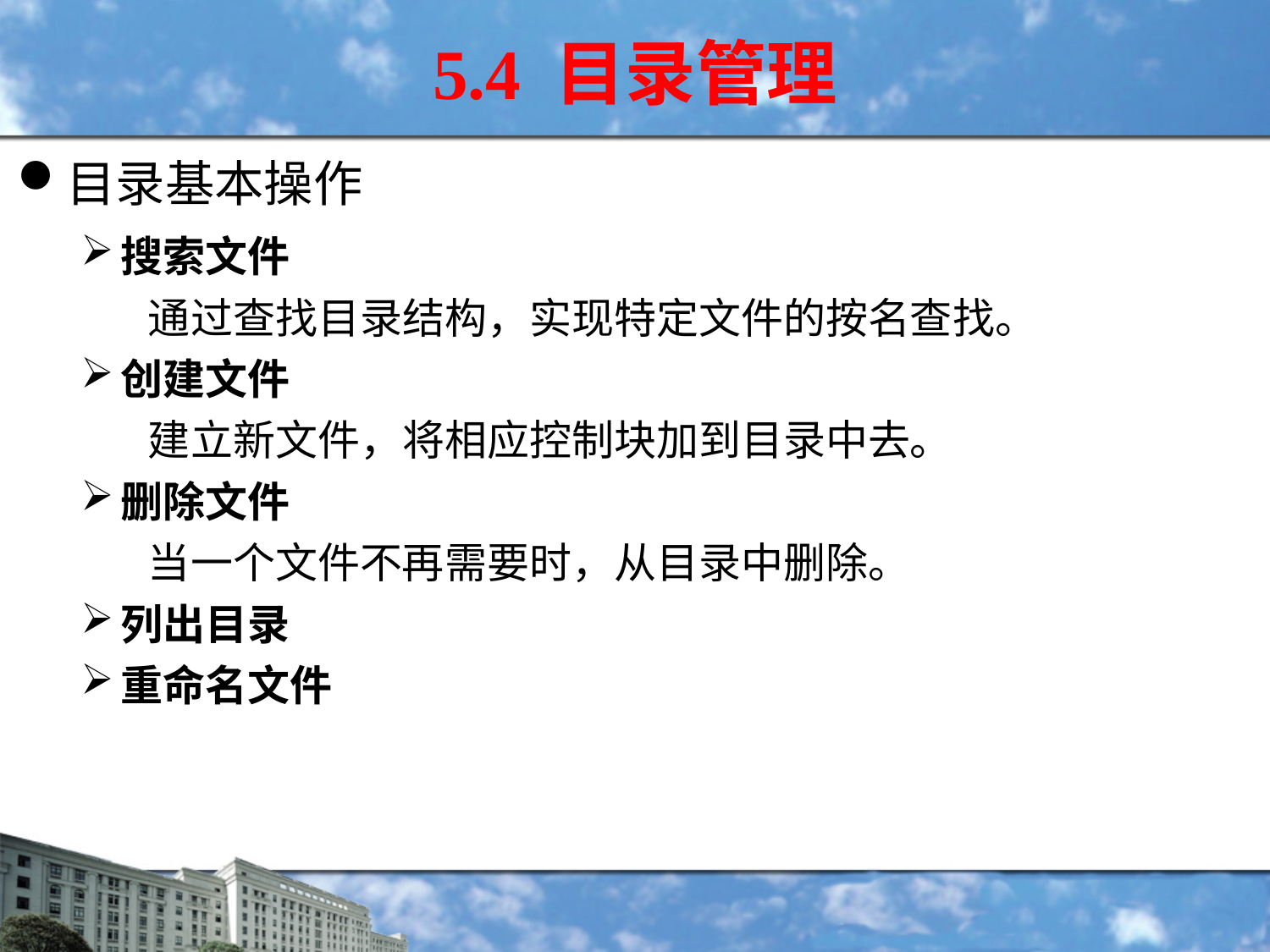

5.4 目录管理
目录基本操作
搜索文件
      通过查找目录结构，实现特定文件的按名查找。
创建文件
      建立新文件，将相应控制块加到目录中去。
删除文件
      当一个文件不再需要时，从目录中删除。
列出目录
重命名文件